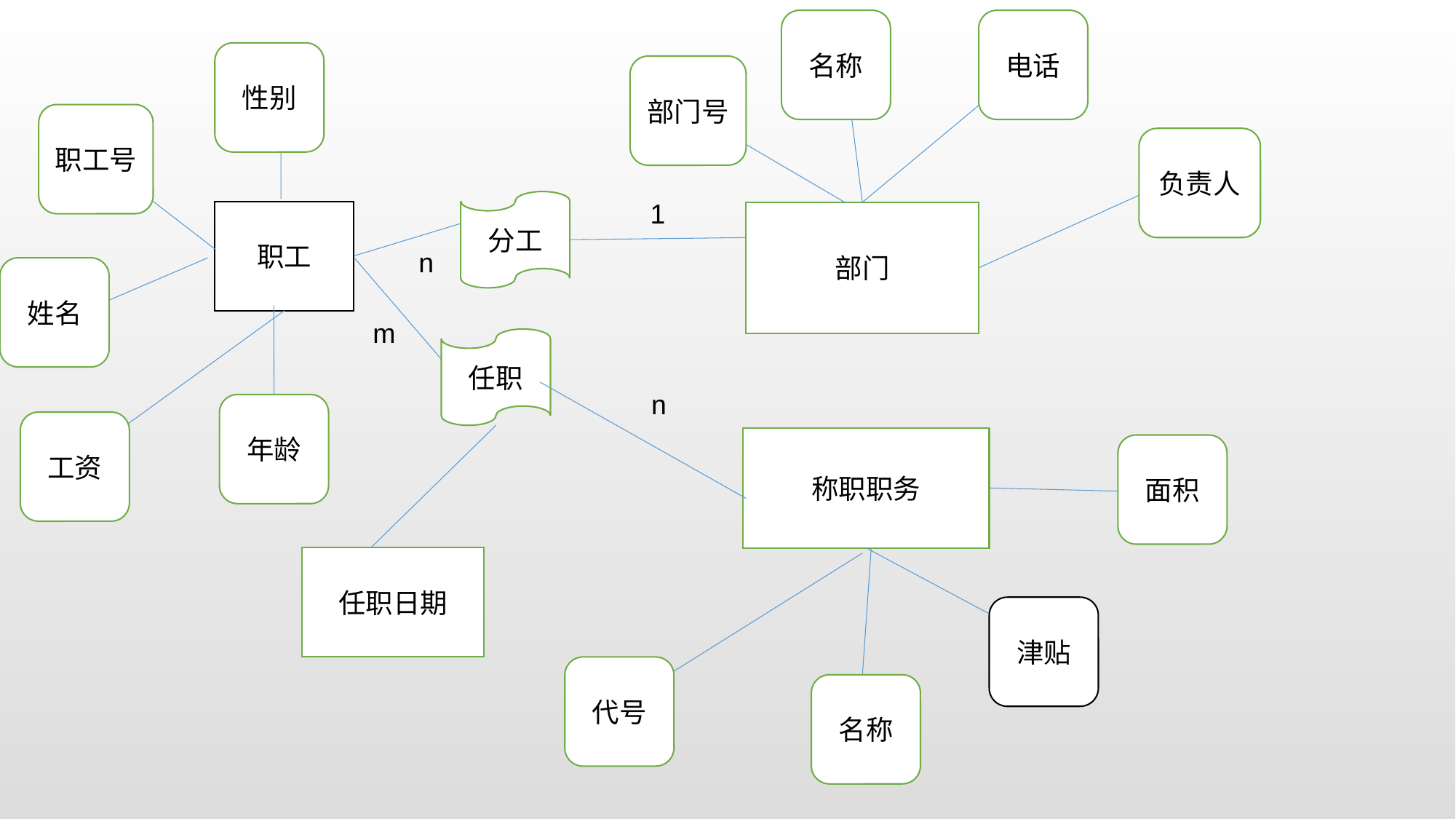

名称
电话
性别
部门号
职工号
负责人
分工
1
职工
部门
n
姓名
m
任职
n
年龄
工资
称职职务
面积
任职日期
津贴
代号
名称